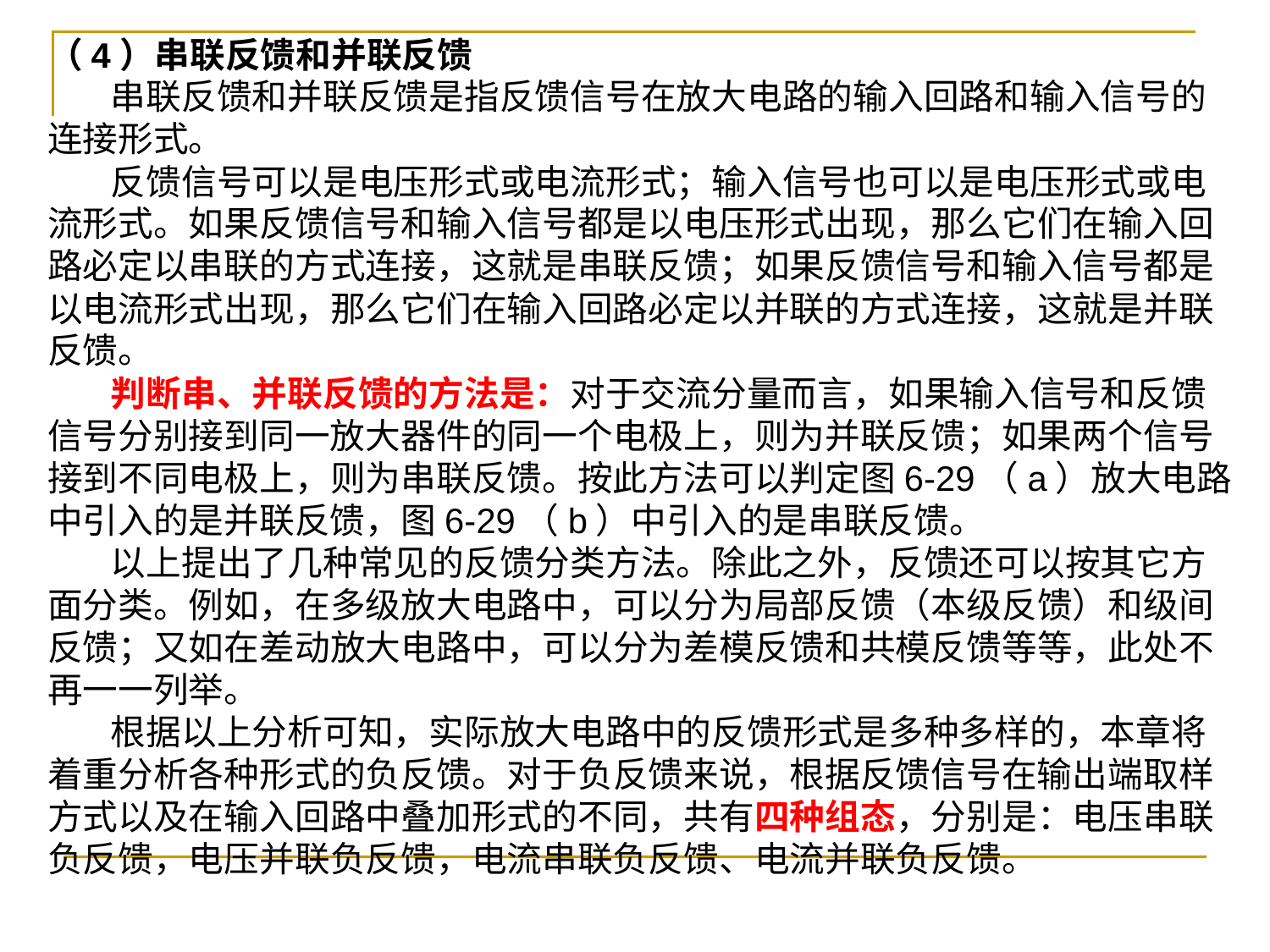

（4）串联反馈和并联反馈
       串联反馈和并联反馈是指反馈信号在放大电路的输入回路和输入信号的连接形式。
       反馈信号可以是电压形式或电流形式；输入信号也可以是电压形式或电流形式。如果反馈信号和输入信号都是以电压形式出现，那么它们在输入回路必定以串联的方式连接，这就是串联反馈；如果反馈信号和输入信号都是以电流形式出现，那么它们在输入回路必定以并联的方式连接，这就是并联反馈。
       判断串、并联反馈的方法是：对于交流分量而言，如果输入信号和反馈信号分别接到同一放大器件的同一个电极上，则为并联反馈；如果两个信号接到不同电极上，则为串联反馈。按此方法可以判定图6-29（a）放大电路中引入的是并联反馈，图6-29（b）中引入的是串联反馈。
       以上提出了几种常见的反馈分类方法。除此之外，反馈还可以按其它方面分类。例如，在多级放大电路中，可以分为局部反馈（本级反馈）和级间反馈；又如在差动放大电路中，可以分为差模反馈和共模反馈等等，此处不再一一列举。
       根据以上分析可知，实际放大电路中的反馈形式是多种多样的，本章将着重分析各种形式的负反馈。对于负反馈来说，根据反馈信号在输出端取样方式以及在输入回路中叠加形式的不同，共有四种组态，分别是：电压串联负反馈，电压并联负反馈，电流串联负反馈、电流并联负反馈。